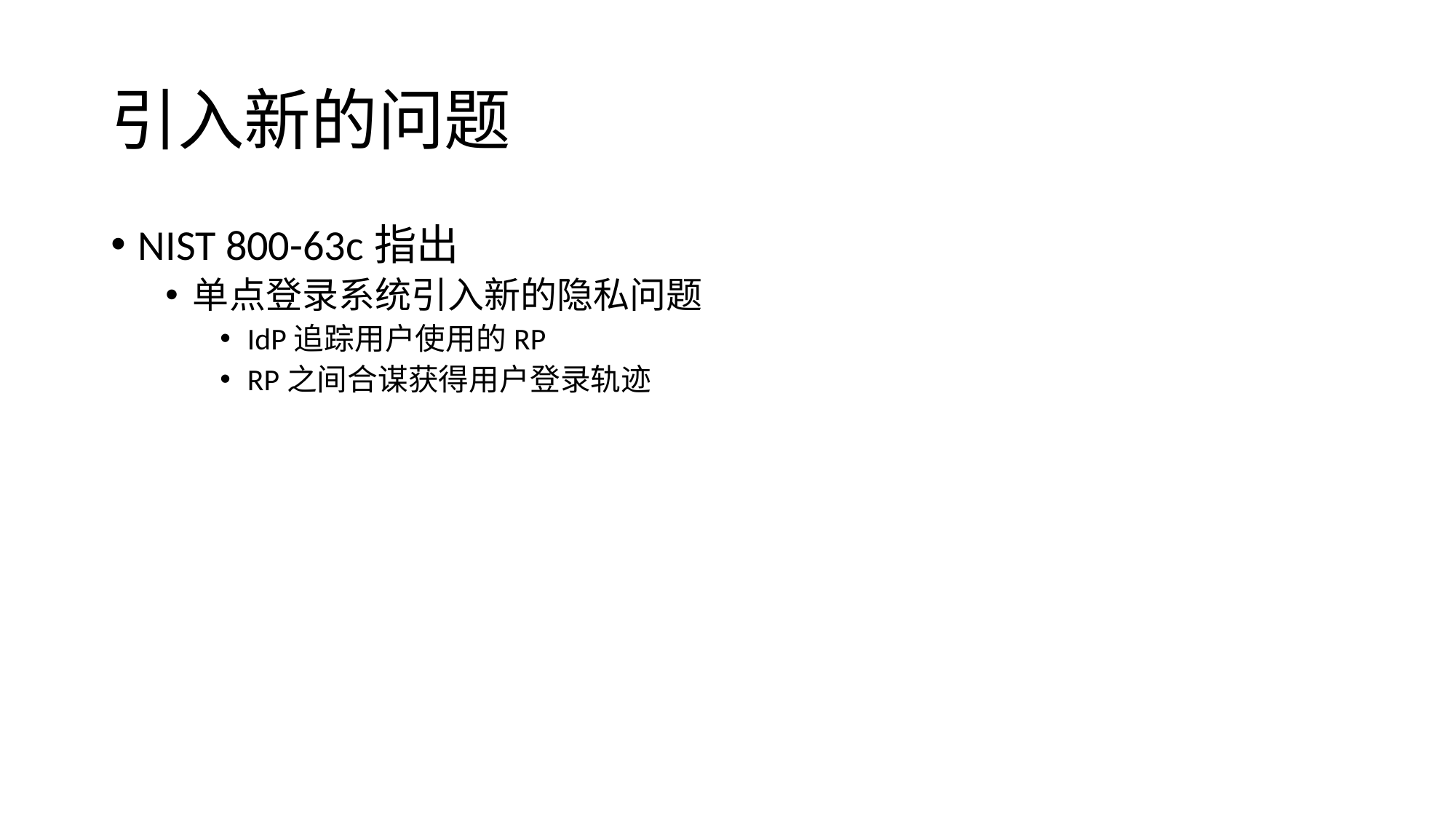

# 引入新的问题
NIST 800-63c指出
单点登录系统引入新的隐私问题
IdP追踪用户使用的RP
RP之间合谋获得用户登录轨迹